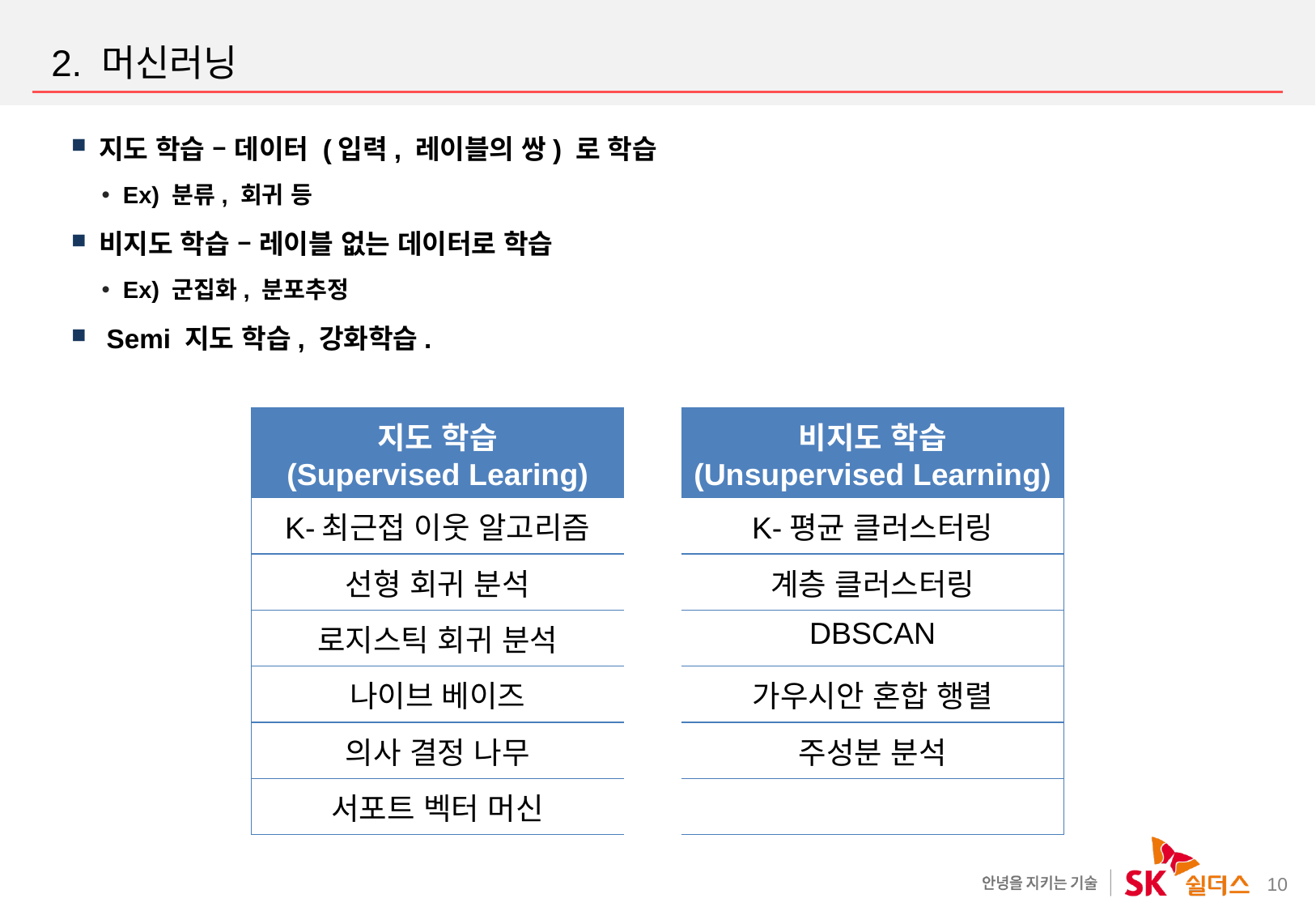

# 2. 머신러닝
지도 학습 – 데이터 (입력, 레이블의 쌍) 로 학습
Ex) 분류, 회귀 등
비지도 학습 – 레이블 없는 데이터로 학습
Ex) 군집화, 분포추정
 Semi 지도 학습, 강화학습.

| 지도 학습 (Supervised Learing) |  | 비지도 학습 (Unsupervised Learning) |
| --- | --- | --- |
| K-최근접 이웃 알고리즘 |  | K-평균 클러스터링 |
| 선형 회귀 분석 |  | 계층 클러스터링 |
| 로지스틱 회귀 분석 |  | DBSCAN |
| 나이브 베이즈 |  | 가우시안 혼합 행렬 |
| 의사 결정 나무 |  | 주성분 분석 |
| 서포트 벡터 머신 |  |  |